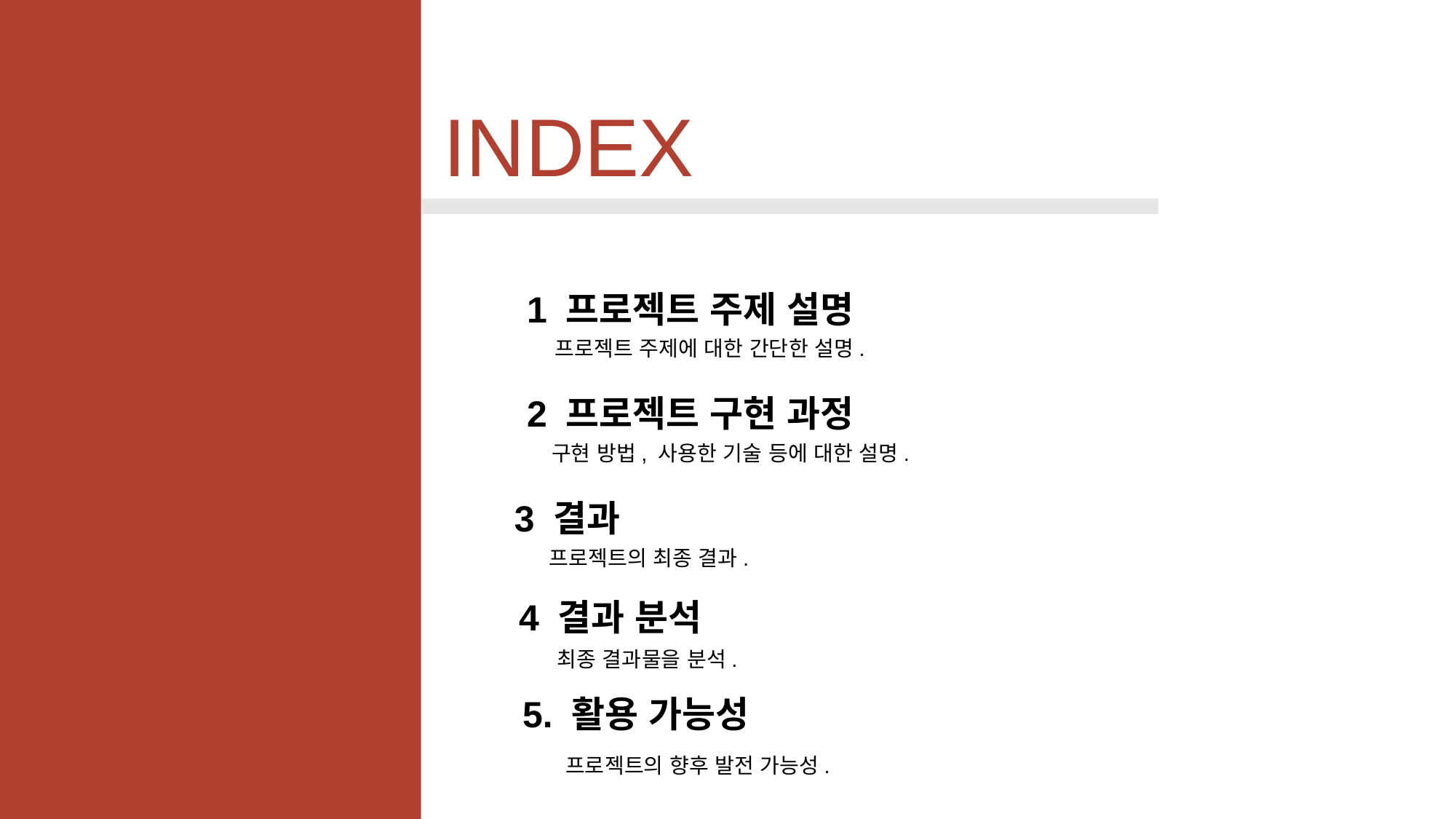

INDEX

1 프로젝트 주제 설명
프로젝트 주제에 대한 간단한 설명.
2 프로젝트 구현 과정
구현 방법, 사용한 기술 등에 대한 설명.
3 결과
프로젝트의 최종 결과.
4 결과 분석
최종 결과물을 분석.
5. 활용 가능성
프로젝트의 향후 발전 가능성.